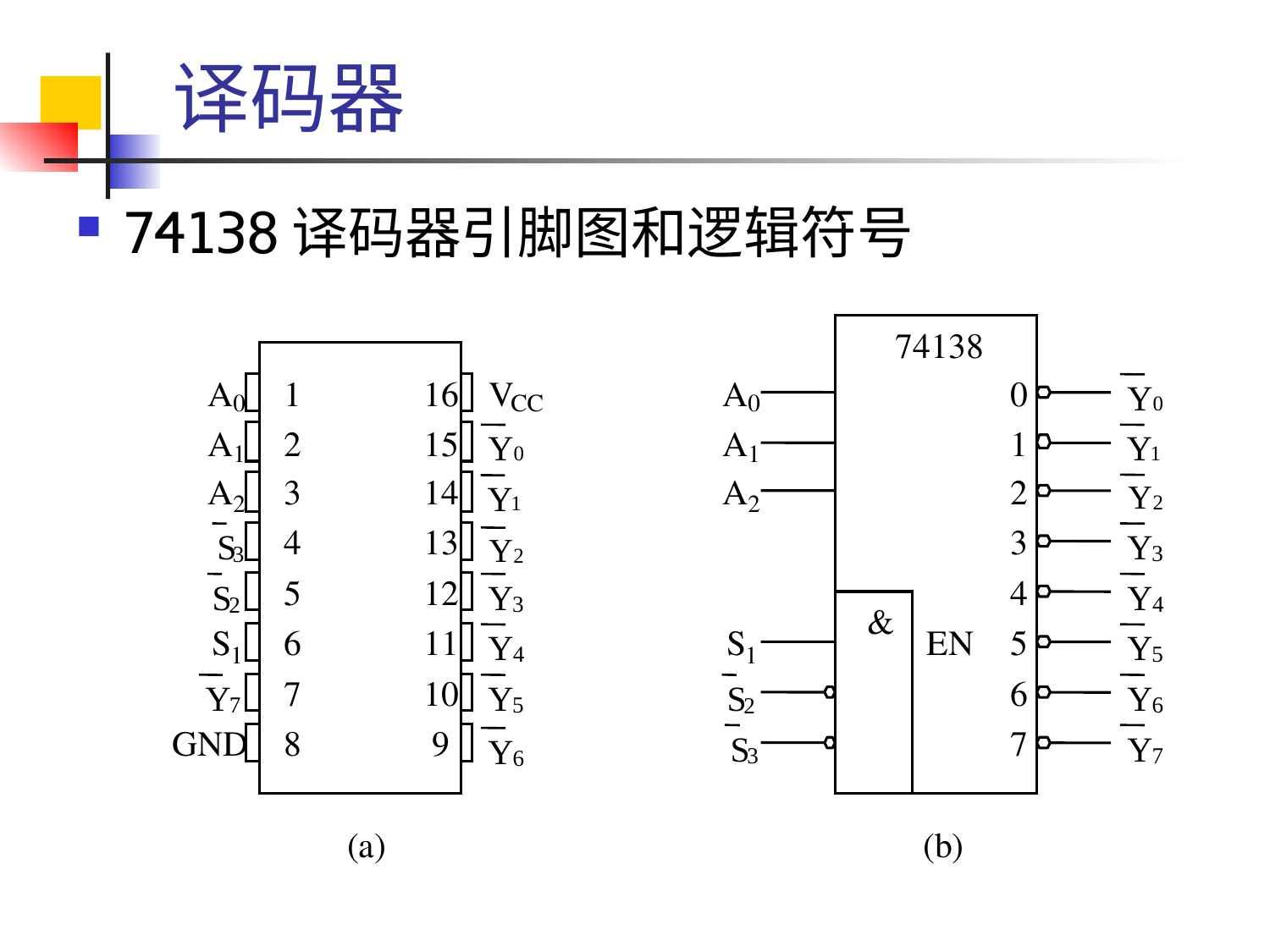

# 译码器
74138译码器引脚图和逻辑符号

74138

A
1
16
V
A
0

Y
0

0
CC
0

A
2
15
A
1

Y
0

Y
1

1
1

A
3
14
A
2

Y
2

Y
1

2
2

4
13
3

S
3

Y
3

Y
2

5
12
4

S
2

Y
3

Y
4

&
S
6
11
S
EN
5

Y
4

Y
5

1
1

7
10
6

Y
7

Y
5

S
2

Y
6

GND
8
9
7

S
3

Y
7

Y
6

(
a
)
(
b
)